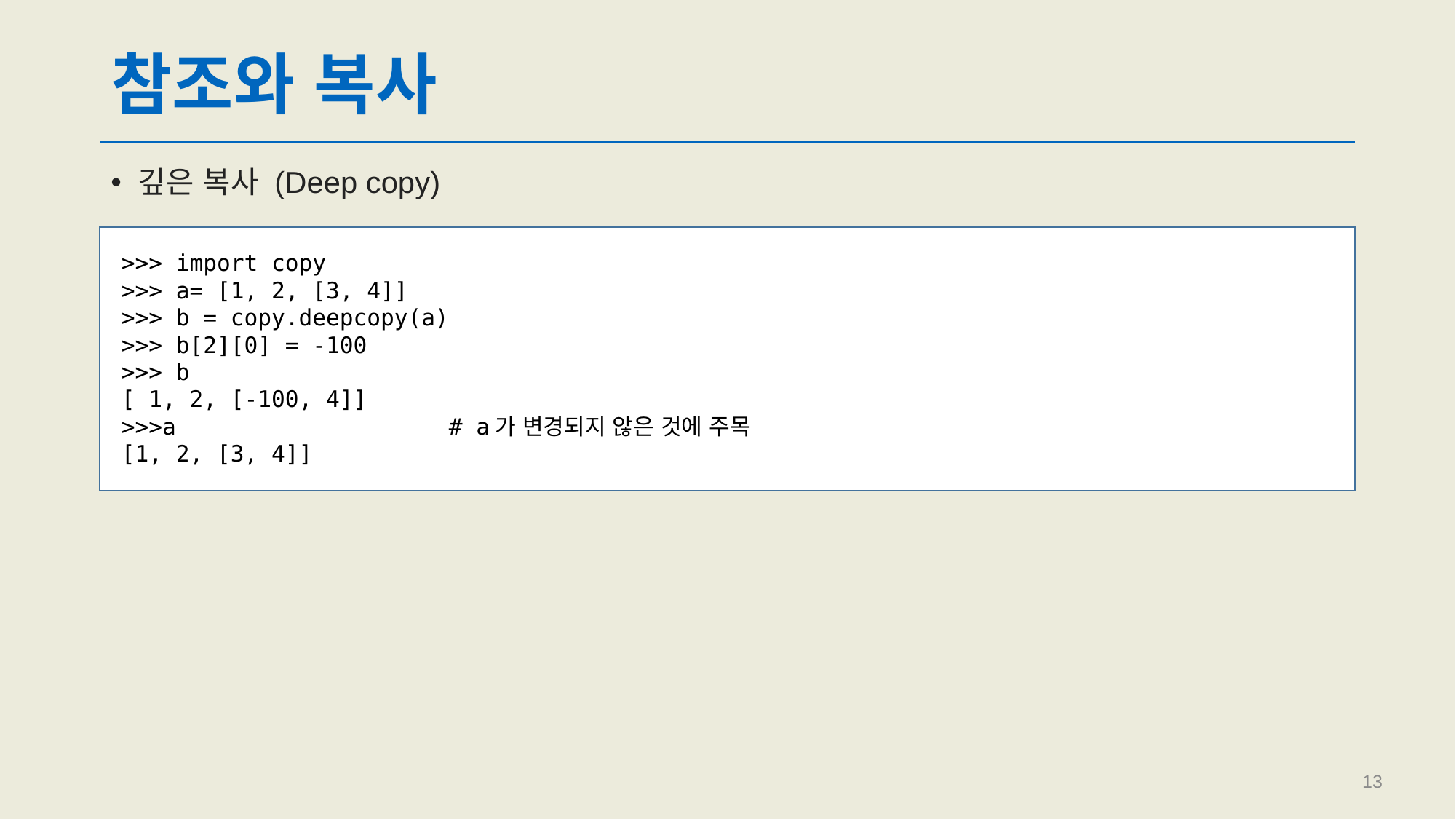

# 참조와 복사
깊은 복사 (Deep copy)
>>> import copy
>>> a= [1, 2, [3, 4]]
>>> b = copy.deepcopy(a)
>>> b[2][0] = -100
>>> b
[ 1, 2, [-100, 4]]
>>>a 			# a가 변경되지 않은 것에 주목
[1, 2, [3, 4]]
13